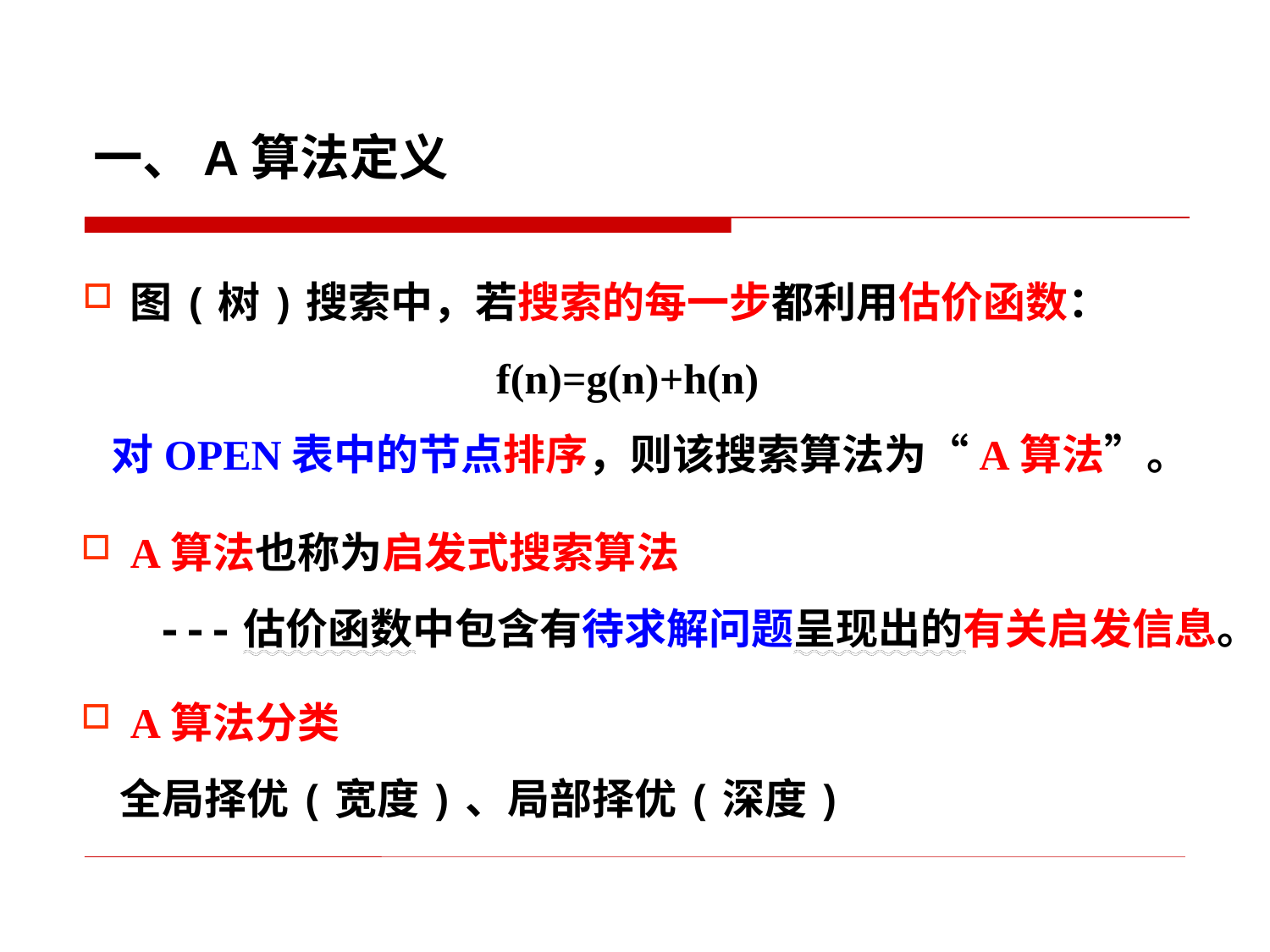

一、A算法定义
图(树)搜索中，若搜索的每一步都利用估价函数：
f(n)=g(n)+h(n)
   对OPEN表中的节点排序，则该搜索算法为“A算法”。
A算法也称为启发式搜索算法
   ---估价函数中包含有待求解问题呈现出的有关启发信息。
A算法分类
   全局择优(宽度)、局部择优(深度)